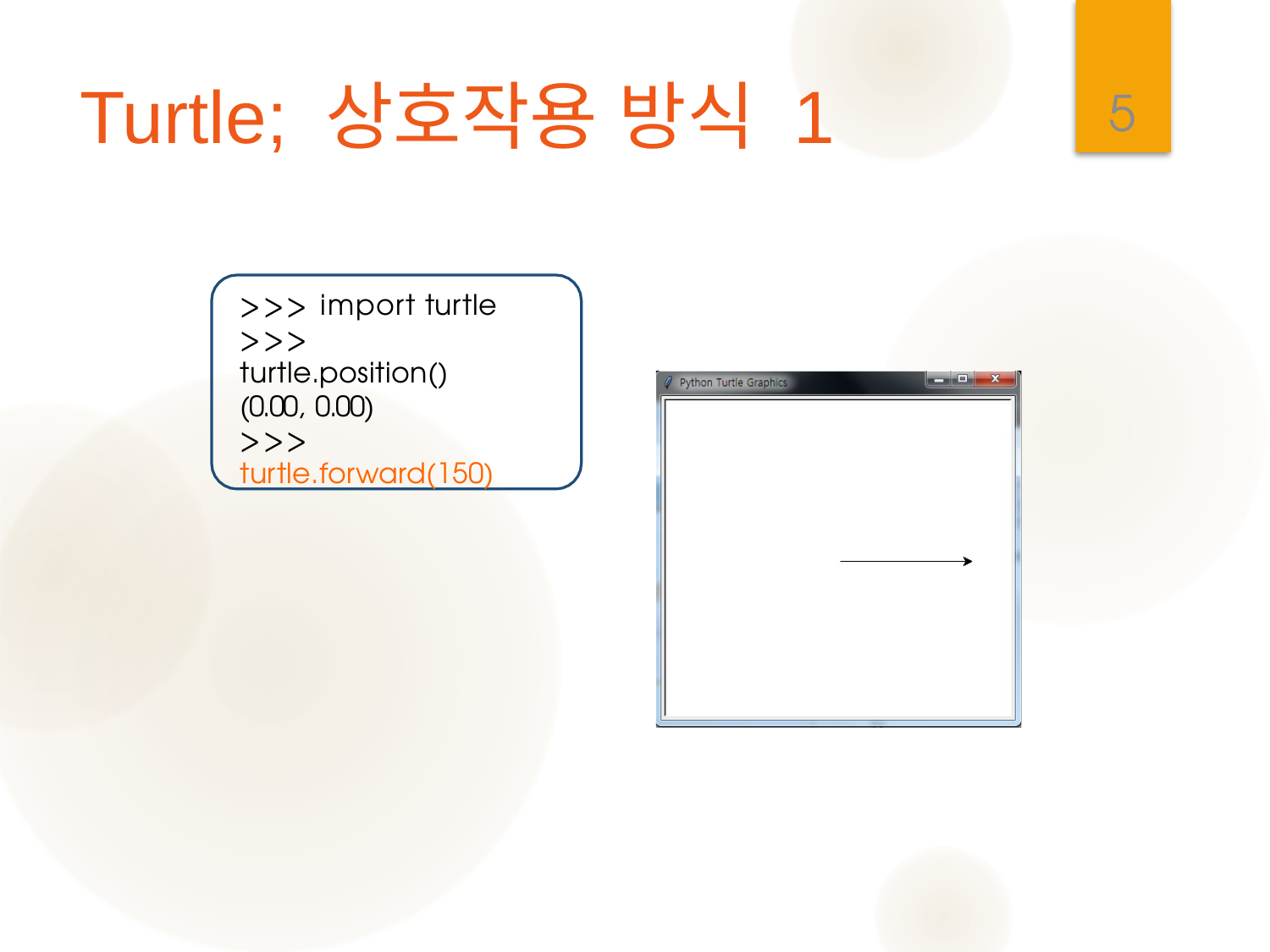

5
# Turtle; 상호작용 방식 1

>>> import turtle
>>> turtle.position()
(0.00, 0.00)
>>>
turtle.forward(150)